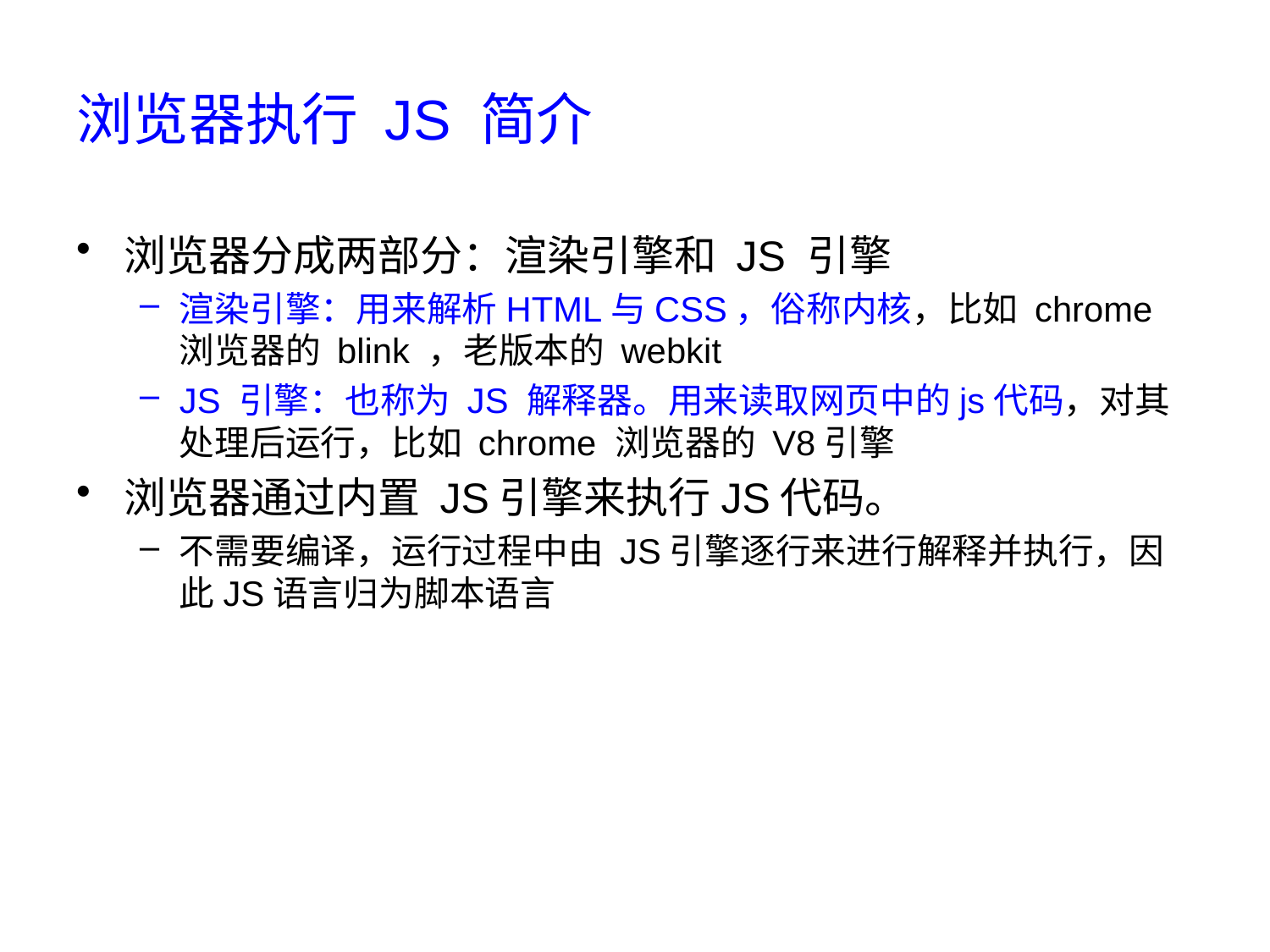

# 浏览器执行 JS 简介
浏览器分成两部分：渲染引擎和 JS 引擎
渲染引擎：用来解析HTML与CSS，俗称内核，比如 chrome 浏览器的 blink ，老版本的 webkit
JS 引擎：也称为 JS 解释器。用来读取网页中的js代码，对其处理后运行，比如 chrome 浏览器的 V8引擎
浏览器通过内置 JS引擎来执行JS代码。
不需要编译，运行过程中由 JS引擎逐行来进行解释并执行，因此JS语言归为脚本语言